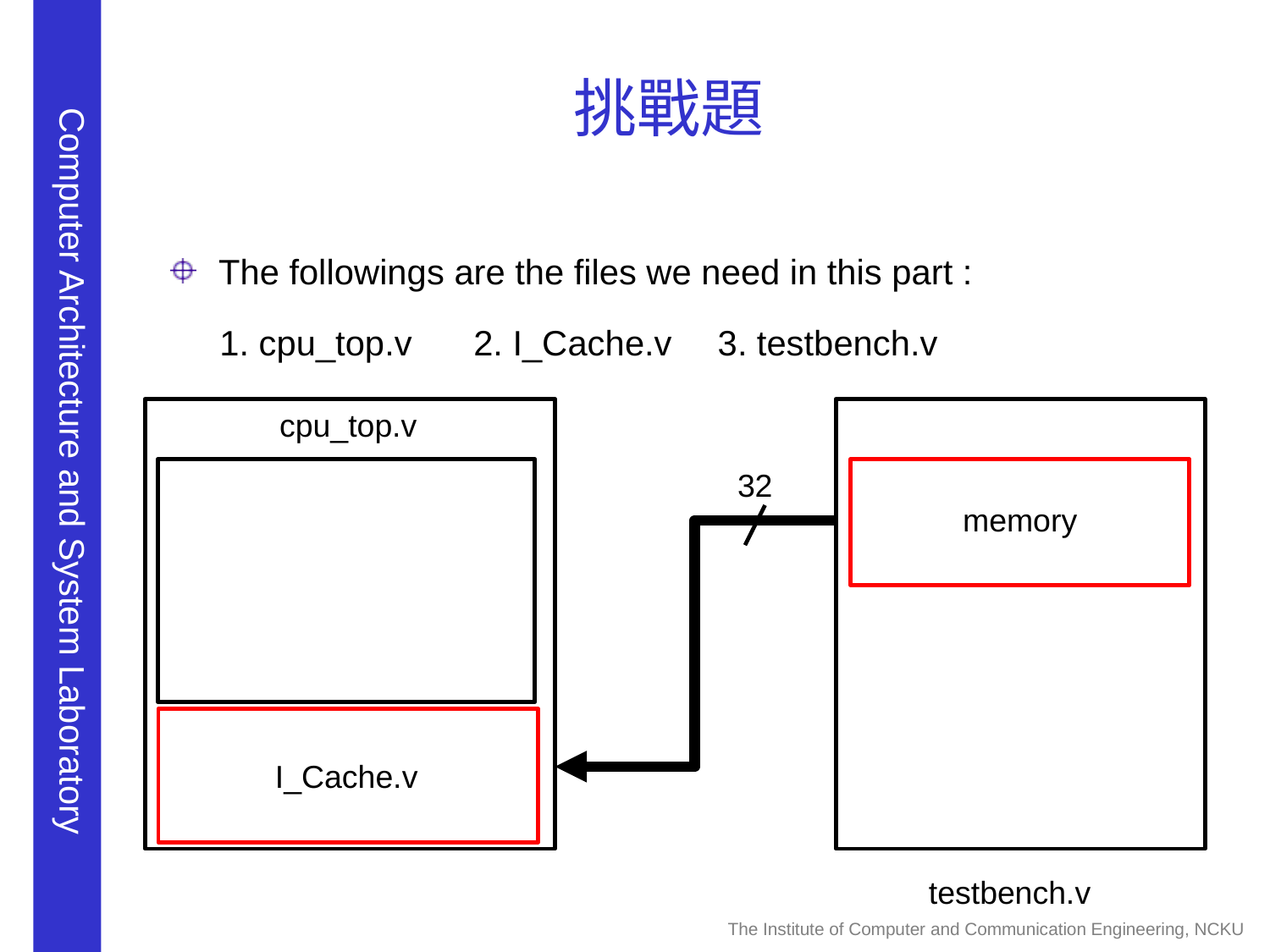

# 挑戰題
The followings are the files we need in this part :
     1. cpu_top.v	     2. I_Cache.v	    3. testbench.v

cpu_top.v

32

memory

I_Cache.v
testbench.v